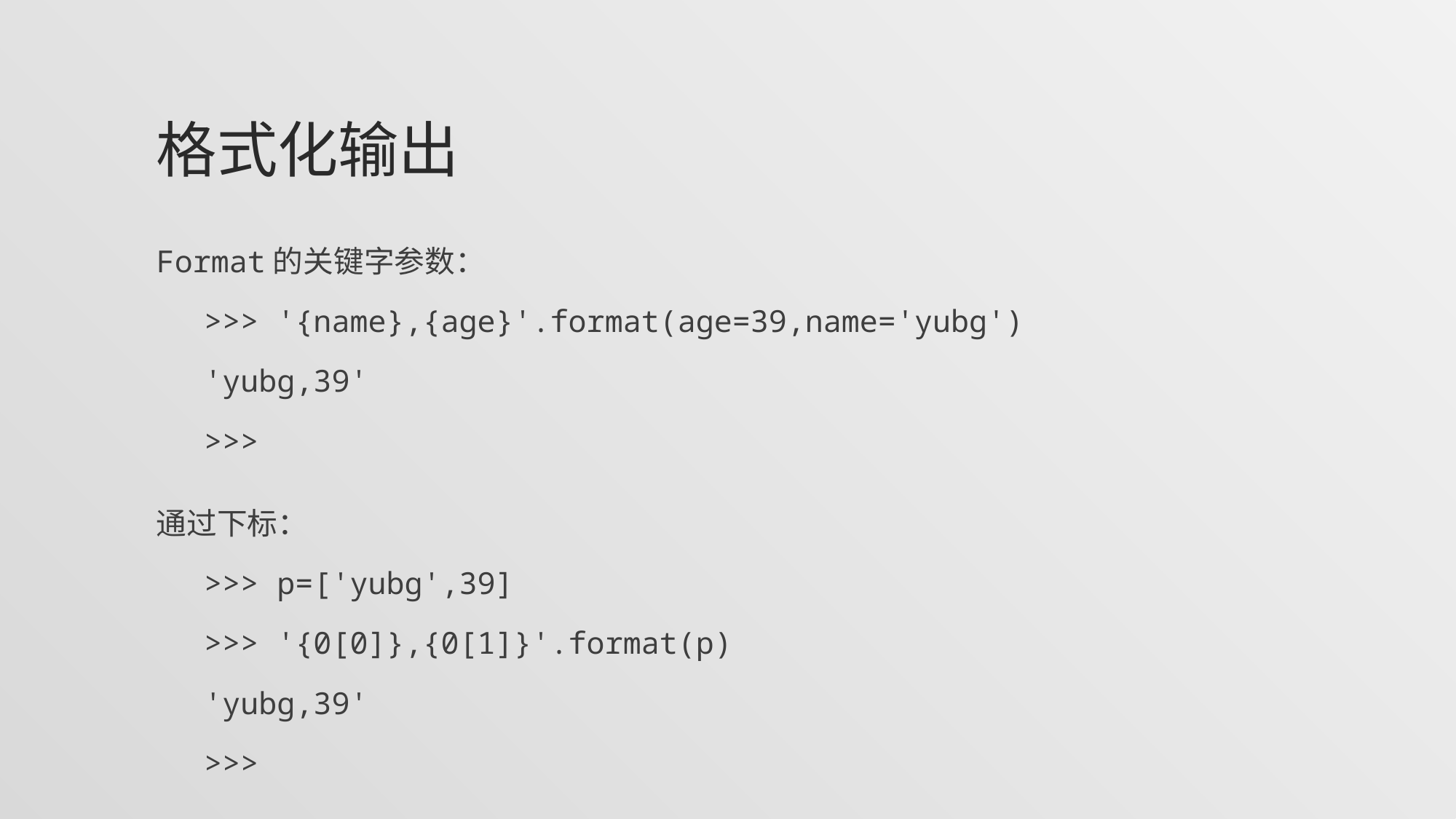

# 格式化输出
Format的关键字参数：
>>> '{name},{age}'.format(age=39,name='yubg')
'yubg,39'
>>>
通过下标：
>>> p=['yubg',39]
>>> '{0[0]},{0[1]}'.format(p)
'yubg,39'
>>>